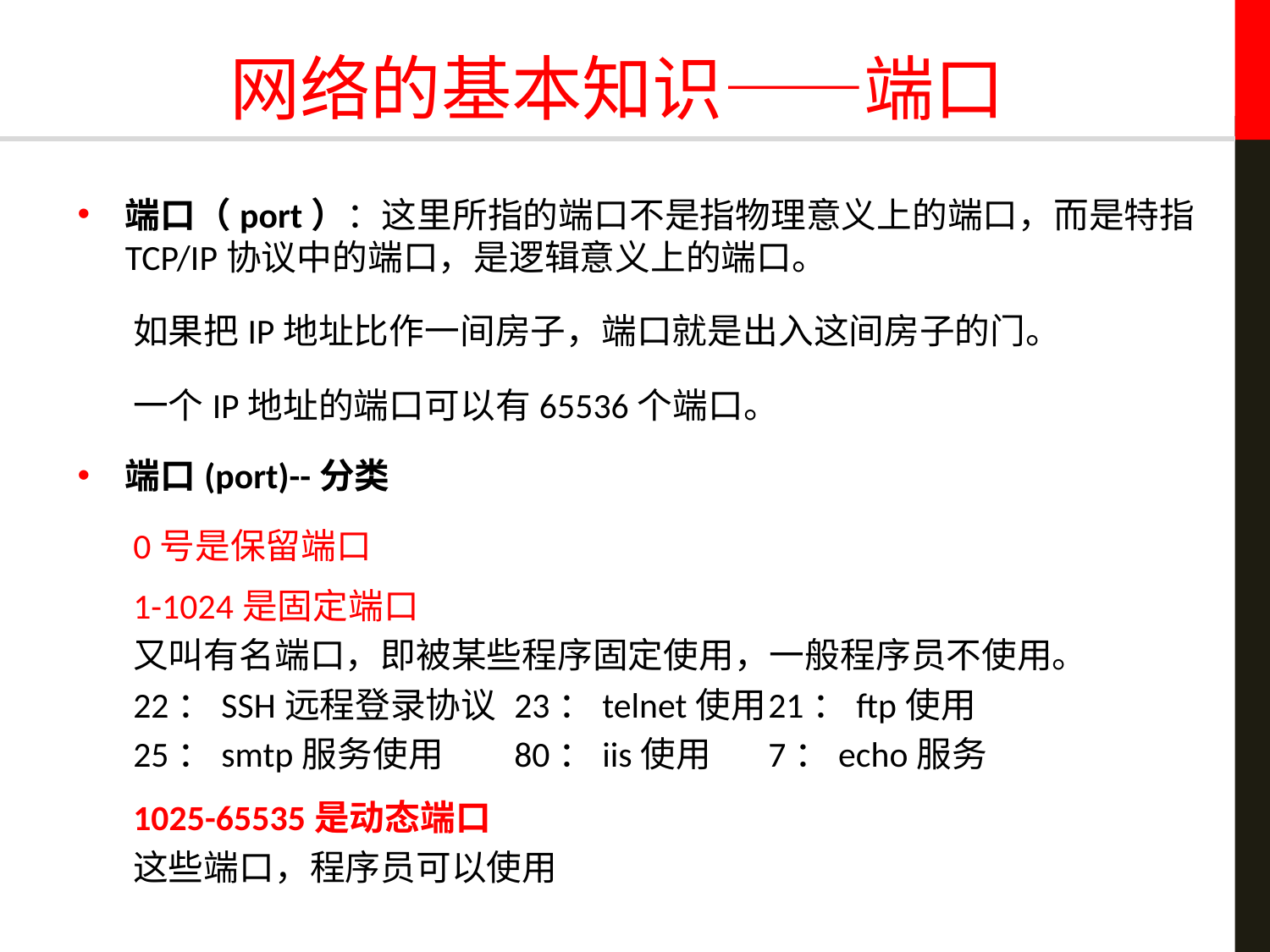

# 网络的基本知识——端口
端口（port）：这里所指的端口不是指物理意义上的端口，而是特指TCP/IP协议中的端口，是逻辑意义上的端口。
如果把IP地址比作一间房子，端口就是出入这间房子的门。
一个IP地址的端口可以有65536个端口。
端口(port)--分类
0号是保留端口
1-1024是固定端口
又叫有名端口，即被某些程序固定使用，一般程序员不使用。
22：SSH远程登录协议	23：telnet使用	21：ftp使用
25：smtp服务使用	80：iis使用	7：echo服务
1025-65535是动态端口
这些端口，程序员可以使用